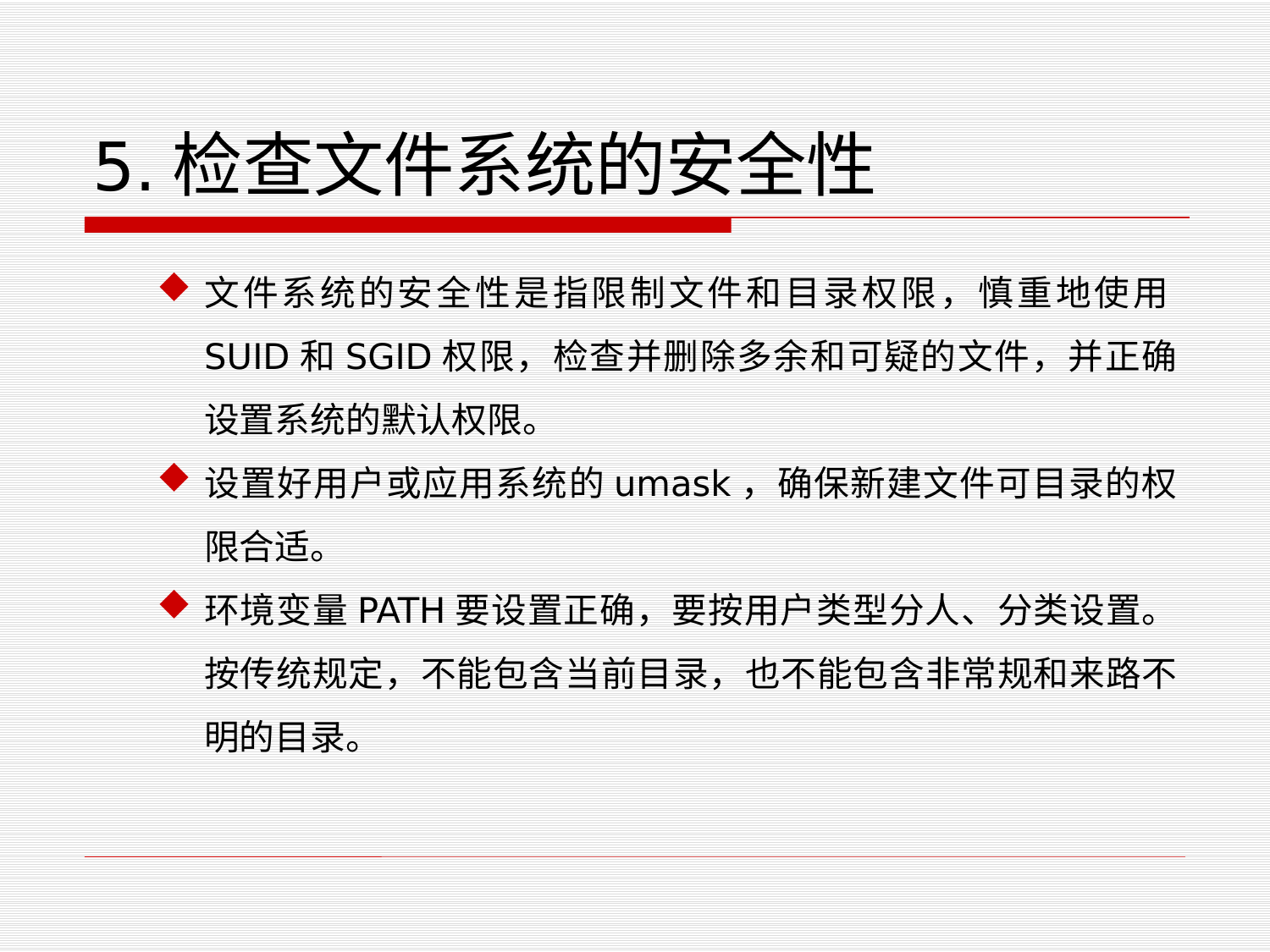

# 5.检查文件系统的安全性
文件系统的安全性是指限制文件和目录权限，慎重地使用SUID和SGID权限，检查并删除多余和可疑的文件，并正确设置系统的默认权限。
设置好用户或应用系统的umask，确保新建文件可目录的权限合适。
环境变量PATH要设置正确，要按用户类型分人、分类设置。按传统规定，不能包含当前目录，也不能包含非常规和来路不明的目录。